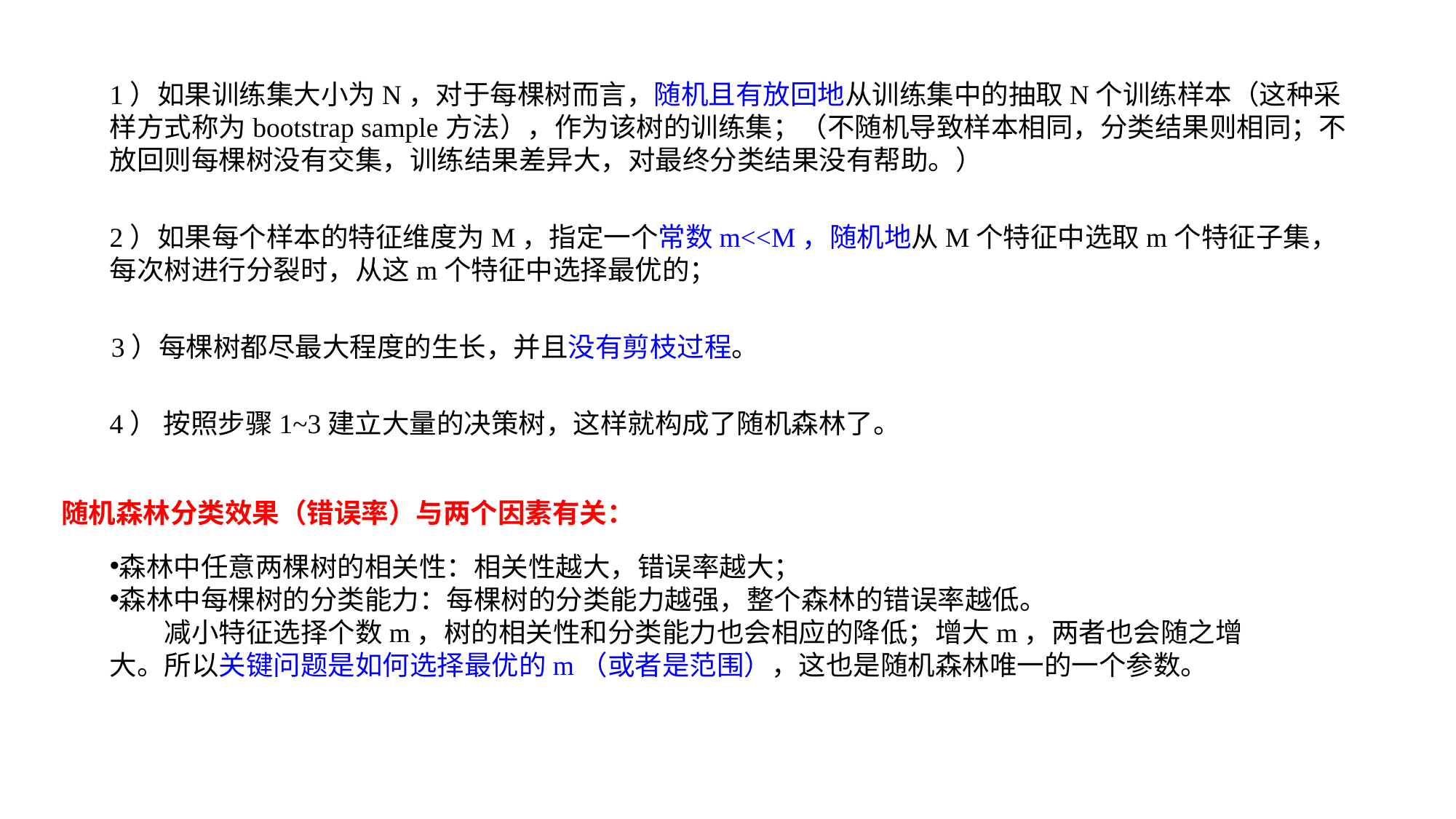

1）如果训练集大小为N，对于每棵树而言，随机且有放回地从训练集中的抽取N个训练样本（这种采样方式称为bootstrap sample方法），作为该树的训练集；（不随机导致样本相同，分类结果则相同；不放回则每棵树没有交集，训练结果差异大，对最终分类结果没有帮助。）
2）如果每个样本的特征维度为M，指定一个常数m<<M，随机地从M个特征中选取m个特征子集，每次树进行分裂时，从这m个特征中选择最优的；
3）每棵树都尽最大程度的生长，并且没有剪枝过程。
4） 按照步骤1~3建立大量的决策树，这样就构成了随机森林了。
随机森林分类效果（错误率）与两个因素有关：
森林中任意两棵树的相关性：相关性越大，错误率越大；
森林中每棵树的分类能力：每棵树的分类能力越强，整个森林的错误率越低。
　　减小特征选择个数m，树的相关性和分类能力也会相应的降低；增大m，两者也会随之增大。所以关键问题是如何选择最优的m（或者是范围），这也是随机森林唯一的一个参数。